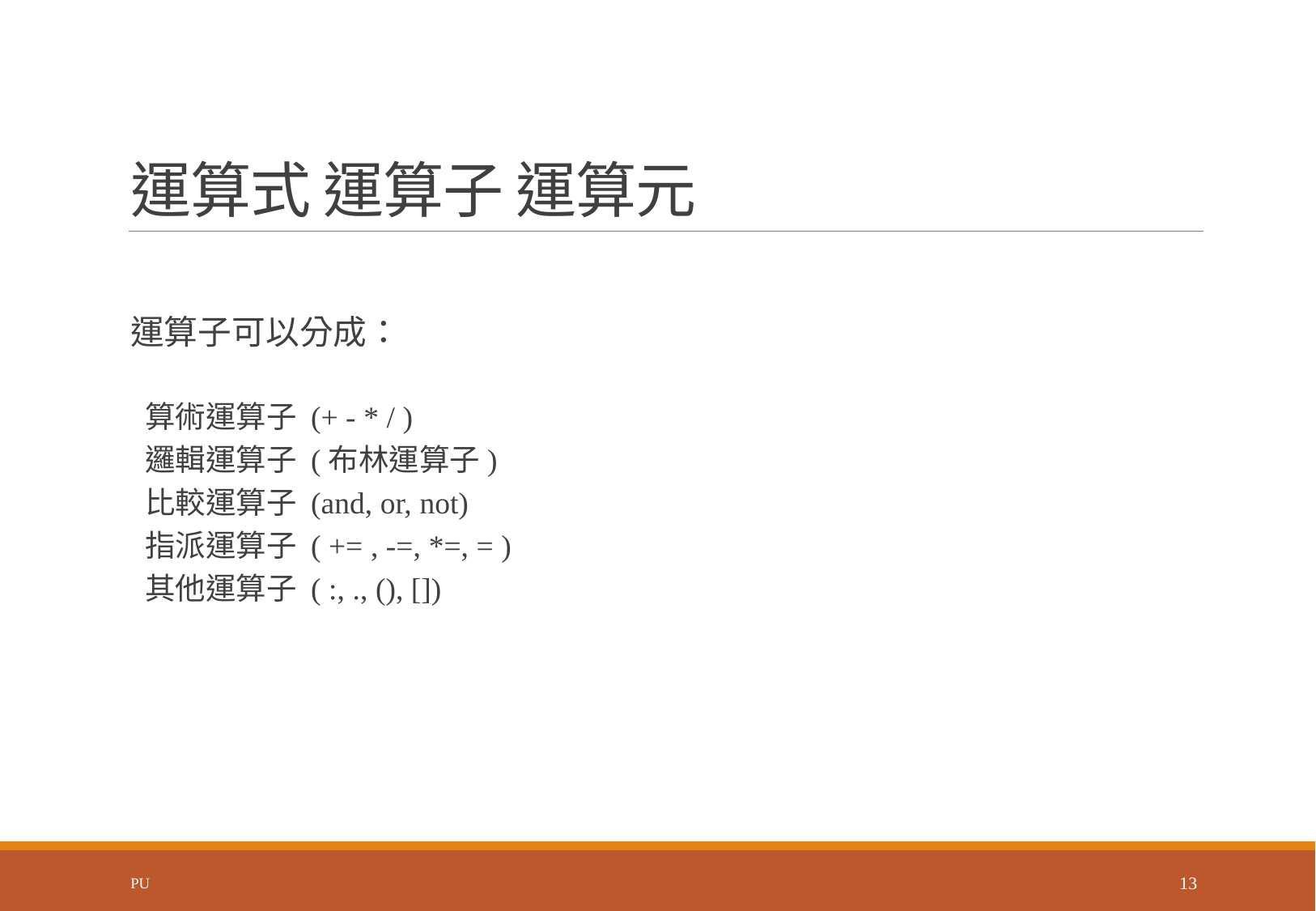

# 運算式 運算子 運算元

運算子可以分成：

算術運算子 (+ - * / )
邏輯運算子 (布林運算子)
比較運算子 (and, or, not)
指派運算子 ( += , -=, *=, = )
其他運算子 ( :, ., (), [])

PU
13